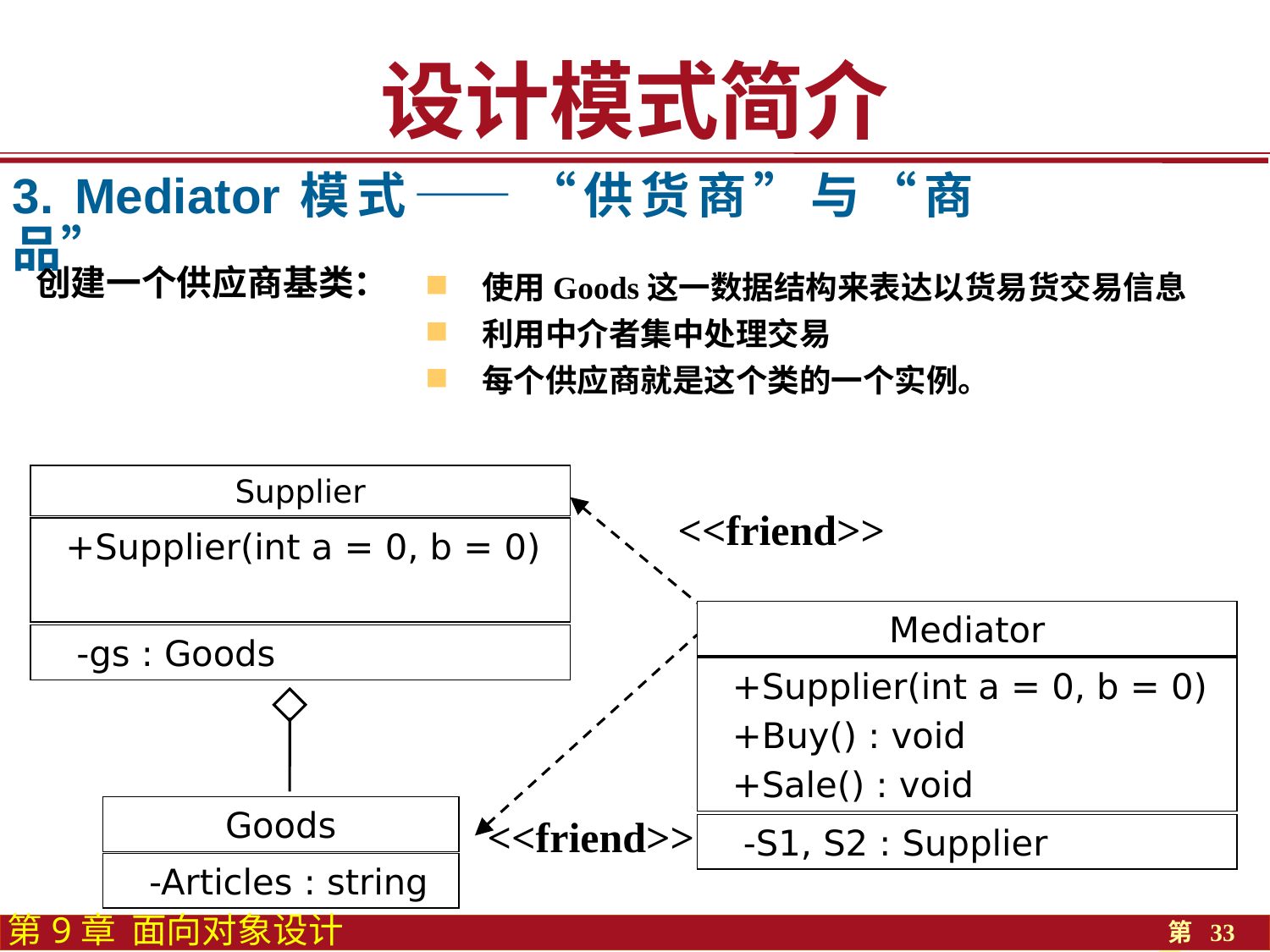

设计模式简介
3. Mediator模式——“供货商”与“商品”
使用Goods这一数据结构来表达以货易货交易信息
利用中介者集中处理交易
每个供应商就是这个类的一个实例。
创建一个供应商基类：
Supplier

<<friend>>
  +Supplier(int a = 0, b = 0)

Mediator
   -gs : Goods

  +Supplier(int a = 0, b = 0)
  +Buy() : void
  +Sale() : void

Goods
   -Articles : string
<<friend>>
   -S1, S2 : Supplier